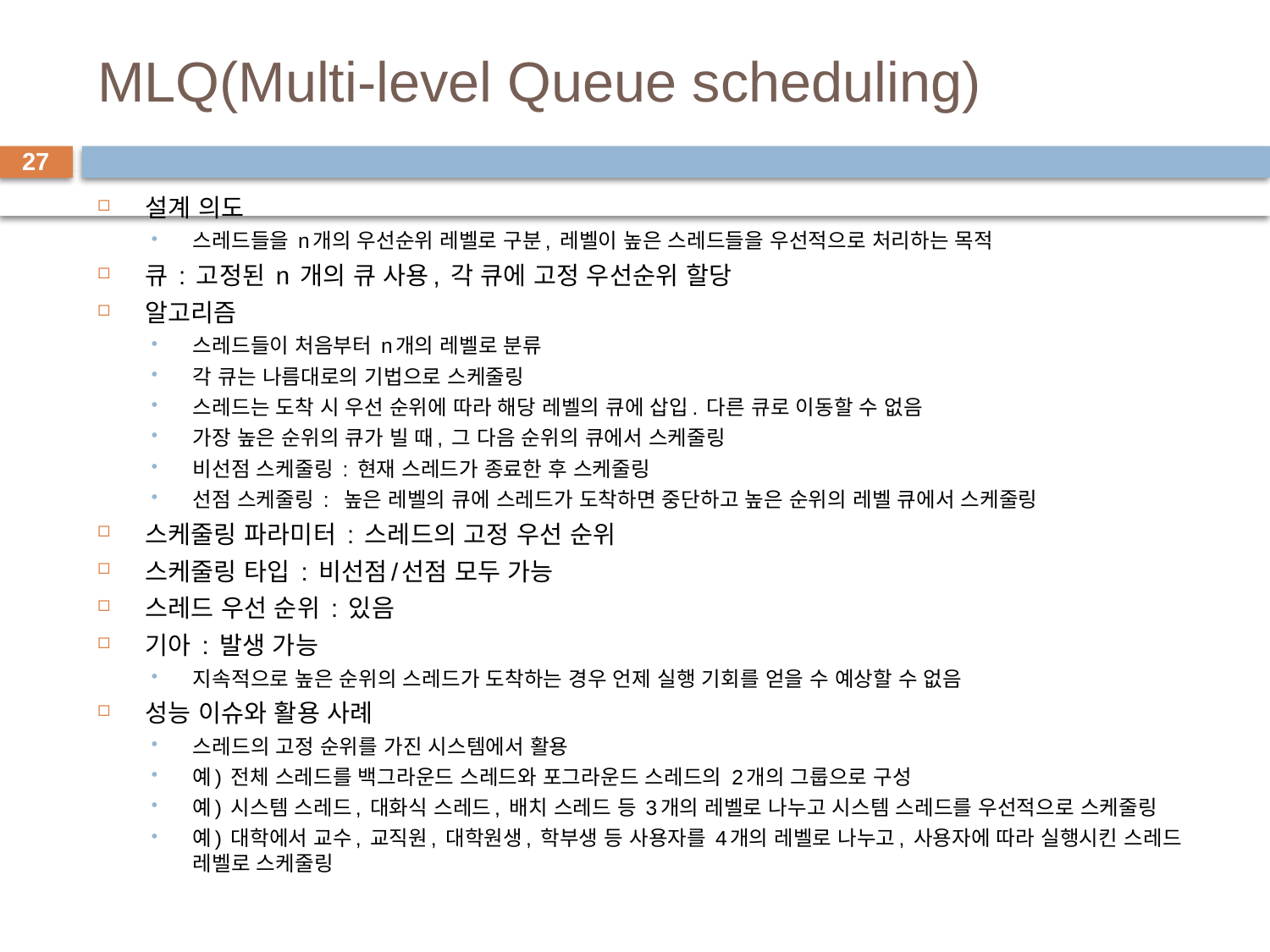

# MLQ(Multi-level Queue scheduling)
27
설계 의도
스레드들을 n개의 우선순위 레벨로 구분, 레벨이 높은 스레드들을 우선적으로 처리하는 목적
큐 : 고정된 n 개의 큐 사용, 각 큐에 고정 우선순위 할당
알고리즘
스레드들이 처음부터 n개의 레벨로 분류
각 큐는 나름대로의 기법으로 스케줄링
스레드는 도착 시 우선 순위에 따라 해당 레벨의 큐에 삽입. 다른 큐로 이동할 수 없음
가장 높은 순위의 큐가 빌 때, 그 다음 순위의 큐에서 스케줄링
비선점 스케줄링 : 현재 스레드가 종료한 후 스케줄링
선점 스케줄링 :  높은 레벨의 큐에 스레드가 도착하면 중단하고 높은 순위의 레벨 큐에서 스케줄링
스케줄링 파라미터 : 스레드의 고정 우선 순위
스케줄링 타입 : 비선점/선점 모두 가능
스레드 우선 순위 : 있음
기아 : 발생 가능
지속적으로 높은 순위의 스레드가 도착하는 경우 언제 실행 기회를 얻을 수 예상할 수 없음
성능 이슈와 활용 사례
스레드의 고정 순위를 가진 시스템에서 활용
예) 전체 스레드를 백그라운드 스레드와 포그라운드 스레드의 2개의 그룹으로 구성
예) 시스템 스레드, 대화식 스레드, 배치 스레드 등 3개의 레벨로 나누고 시스템 스레드를 우선적으로 스케줄링
예) 대학에서 교수, 교직원, 대학원생, 학부생 등 사용자를 4개의 레벨로 나누고, 사용자에 따라 실행시킨 스레드 레벨로 스케줄링